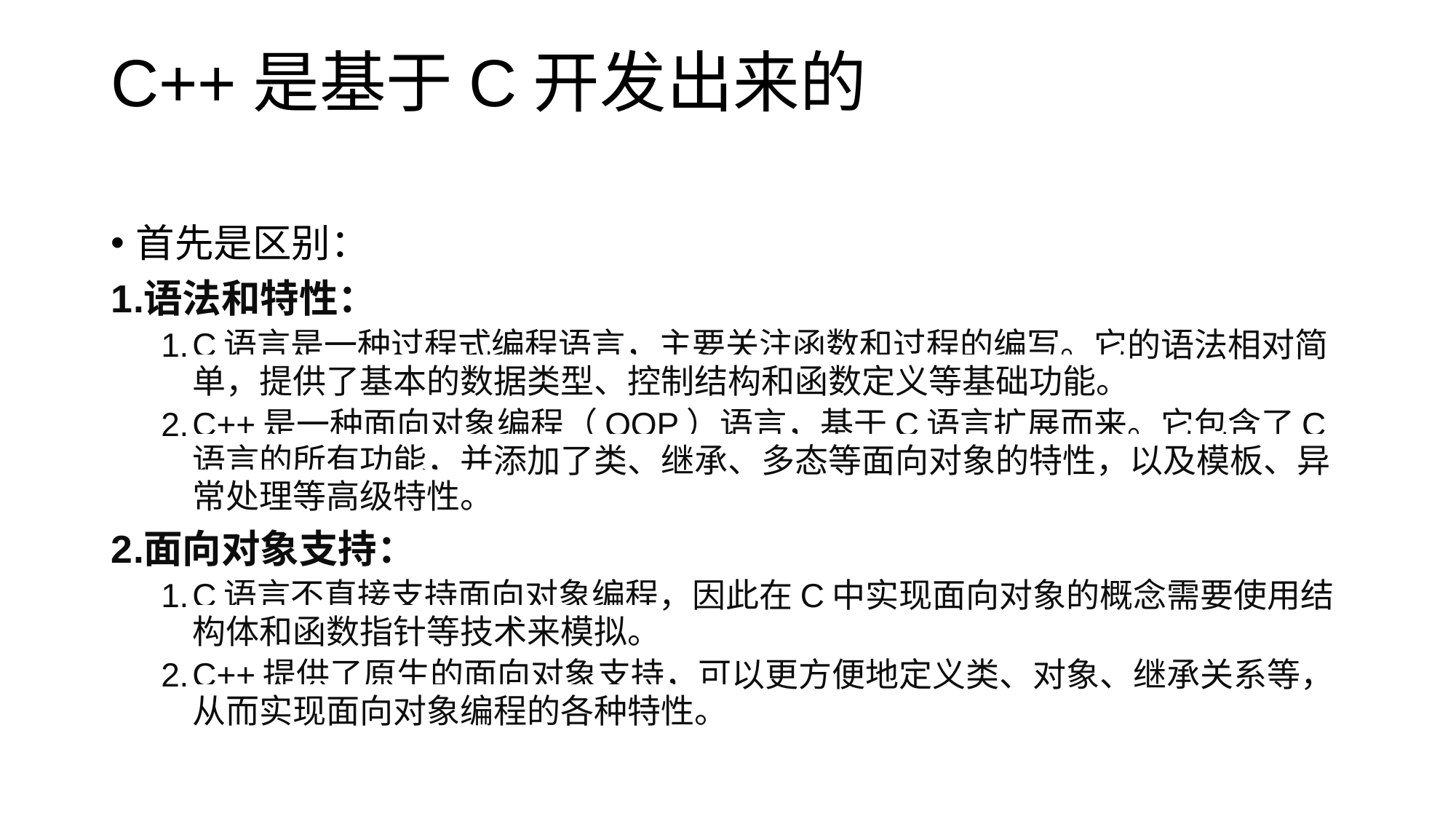

# C++是基于C开发出来的
首先是区别：
语法和特性：
C语言是一种过程式编程语言，主要关注函数和过程的编写。它的语法相对简单，提供了基本的数据类型、控制结构和函数定义等基础功能。
C++是一种面向对象编程（OOP）语言，基于C语言扩展而来。它包含了C语言的所有功能，并添加了类、继承、多态等面向对象的特性，以及模板、异常处理等高级特性。
面向对象支持：
C语言不直接支持面向对象编程，因此在C中实现面向对象的概念需要使用结构体和函数指针等技术来模拟。
C++提供了原生的面向对象支持，可以更方便地定义类、对象、继承关系等，从而实现面向对象编程的各种特性。